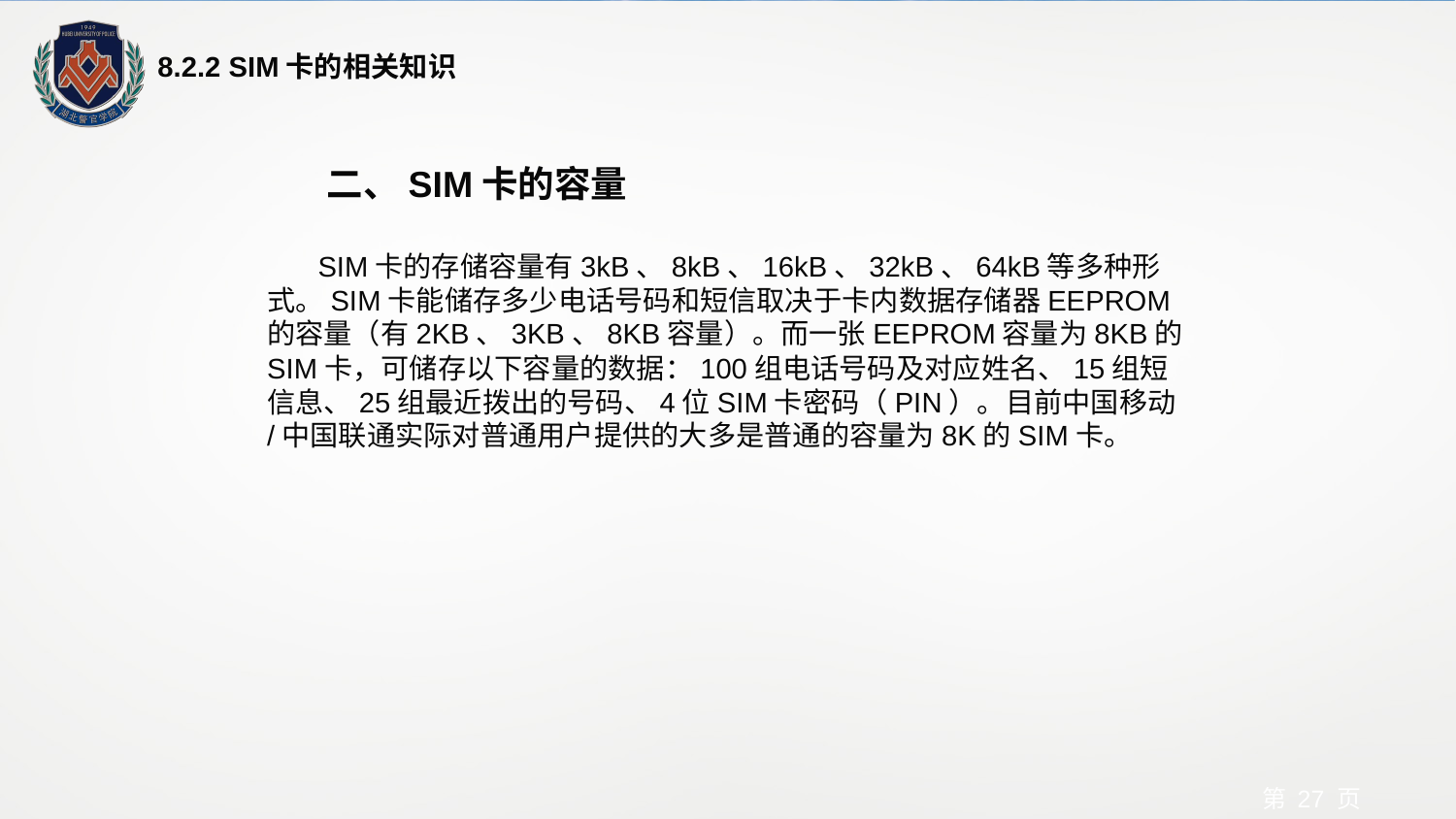

8.2.2 SIM卡的相关知识
 二、SIM卡的容量

 SIM卡的存储容量有3kB、8kB、16kB、32kB、64kB等多种形式。SIM卡能储存多少电话号码和短信取决于卡内数据存储器EEPROM的容量（有2KB、3KB、8KB容量）。而一张EEPROM容量为8KB的SIM卡，可储存以下容量的数据：100组电话号码及对应姓名、15组短信息、25组最近拨出的号码、4位SIM卡密码（PIN）。目前中国移动/中国联通实际对普通用户提供的大多是普通的容量为8K的SIM卡。